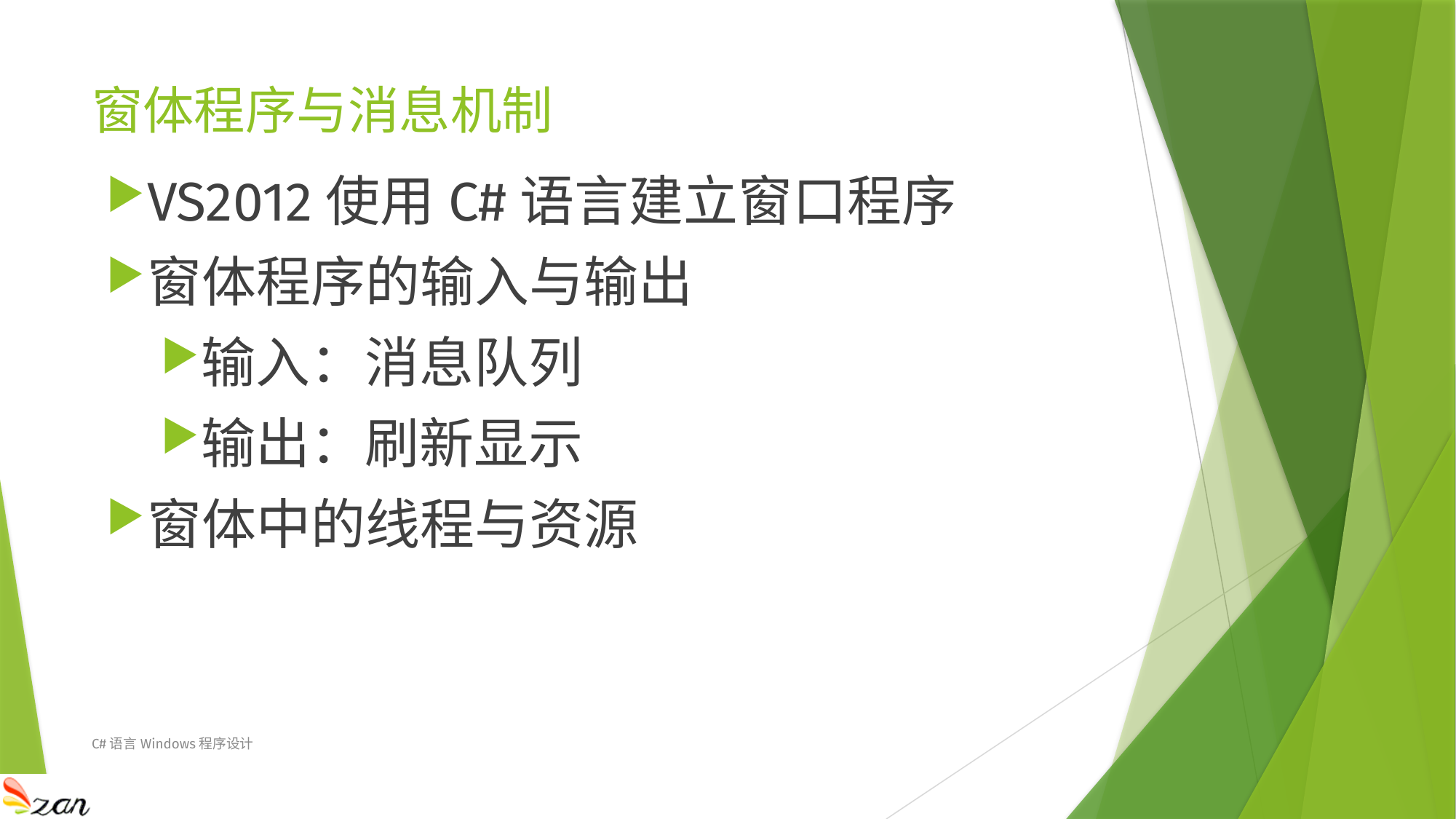

# 窗体程序与消息机制
VS2012使用C#语言建立窗口程序
窗体程序的输入与输出
输入：消息队列
输出：刷新显示
窗体中的线程与资源
C#语言Windows程序设计